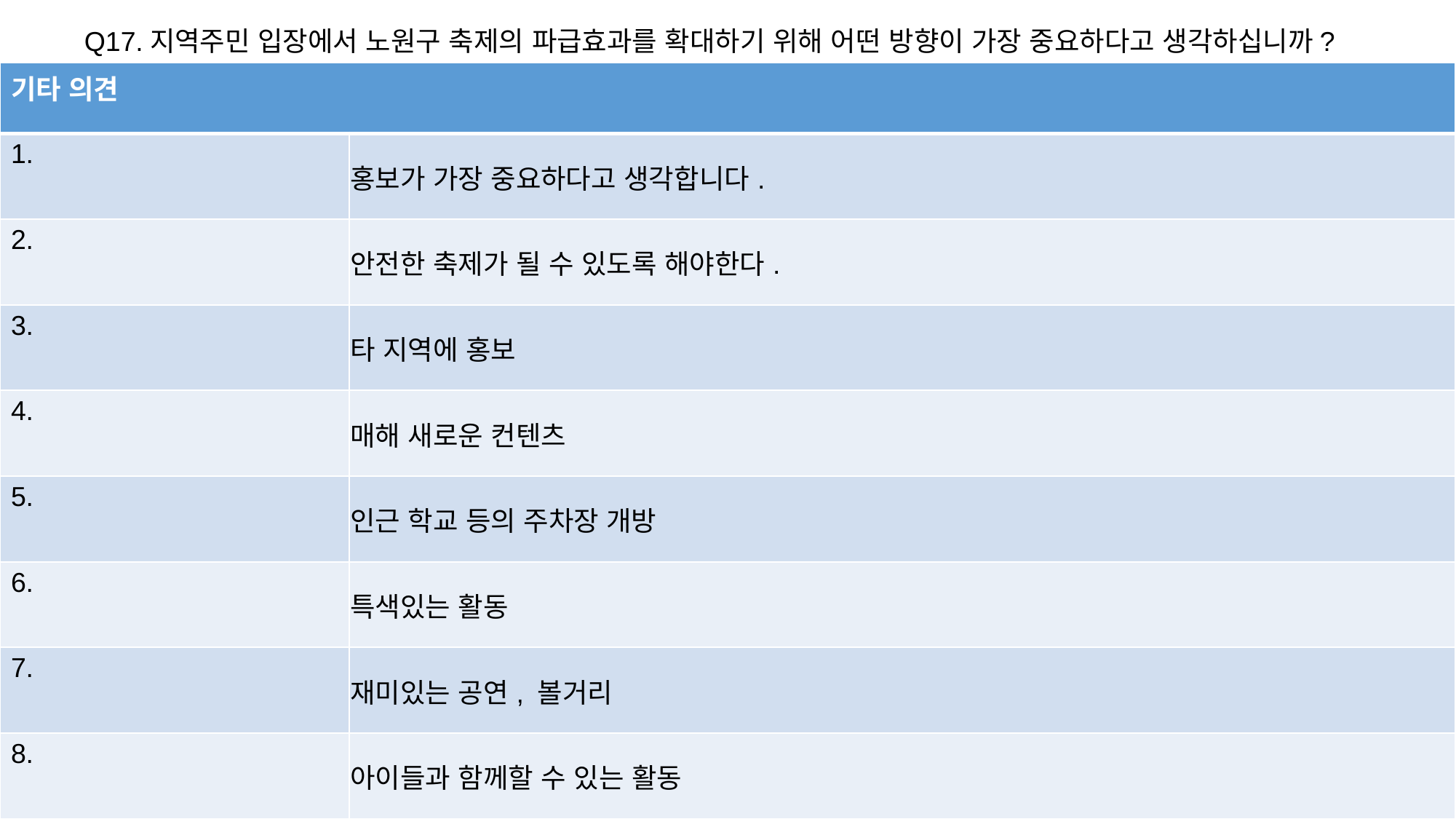

Q17.지역주민 입장에서 노원구 축제의 파급효과를 확대하기 위해 어떤 방향이 가장 중요하다고 생각하십니까?
| 기타 의견 |  |
| --- | --- |
| 1. | 홍보가 가장 중요하다고 생각합니다. |
| 2. | 안전한 축제가 될 수 있도록 해야한다. |
| 3. | 타 지역에 홍보 |
| 4. | 매해 새로운 컨텐츠 |
| 5. | 인근 학교 등의 주차장 개방 |
| 6. | 특색있는 활동 |
| 7. | 재미있는 공연, 볼거리 |
| 8. | 아이들과 함께할 수 있는 활동 |